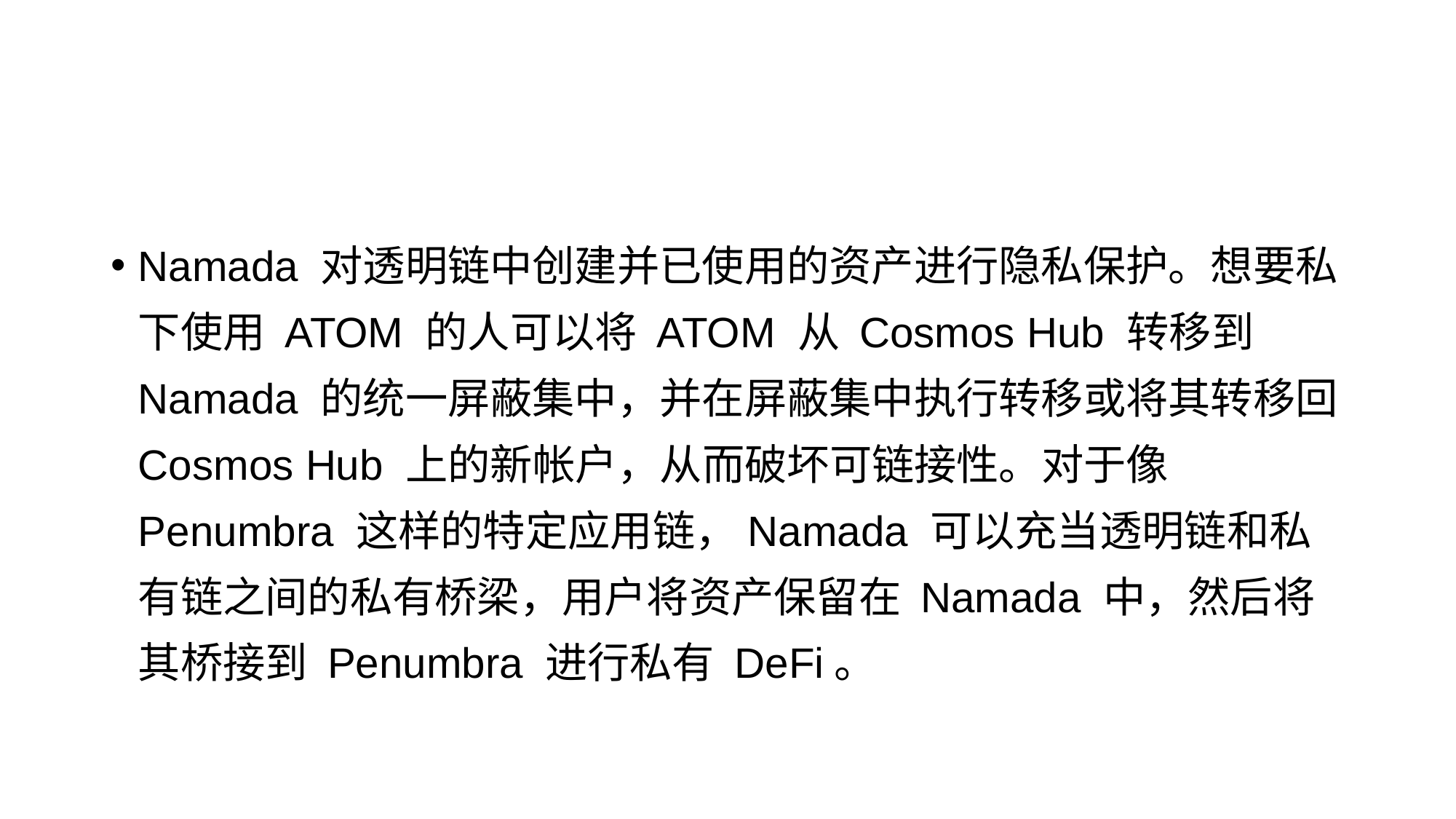

Namada 对透明链中创建并已使用的资产进行隐私保护。想要私下使用 ATOM 的人可以将 ATOM 从 Cosmos Hub 转移到 Namada 的统一屏蔽集中，并在屏蔽集中执行转移或将其转移回 Cosmos Hub 上的新帐户，从而破坏可链接性。对于像 Penumbra 这样的特定应用链，Namada 可以充当透明链和私有链之间的私有桥梁，用户将资产保留在 Namada 中，然后将其桥接到 Penumbra 进行私有 DeFi。